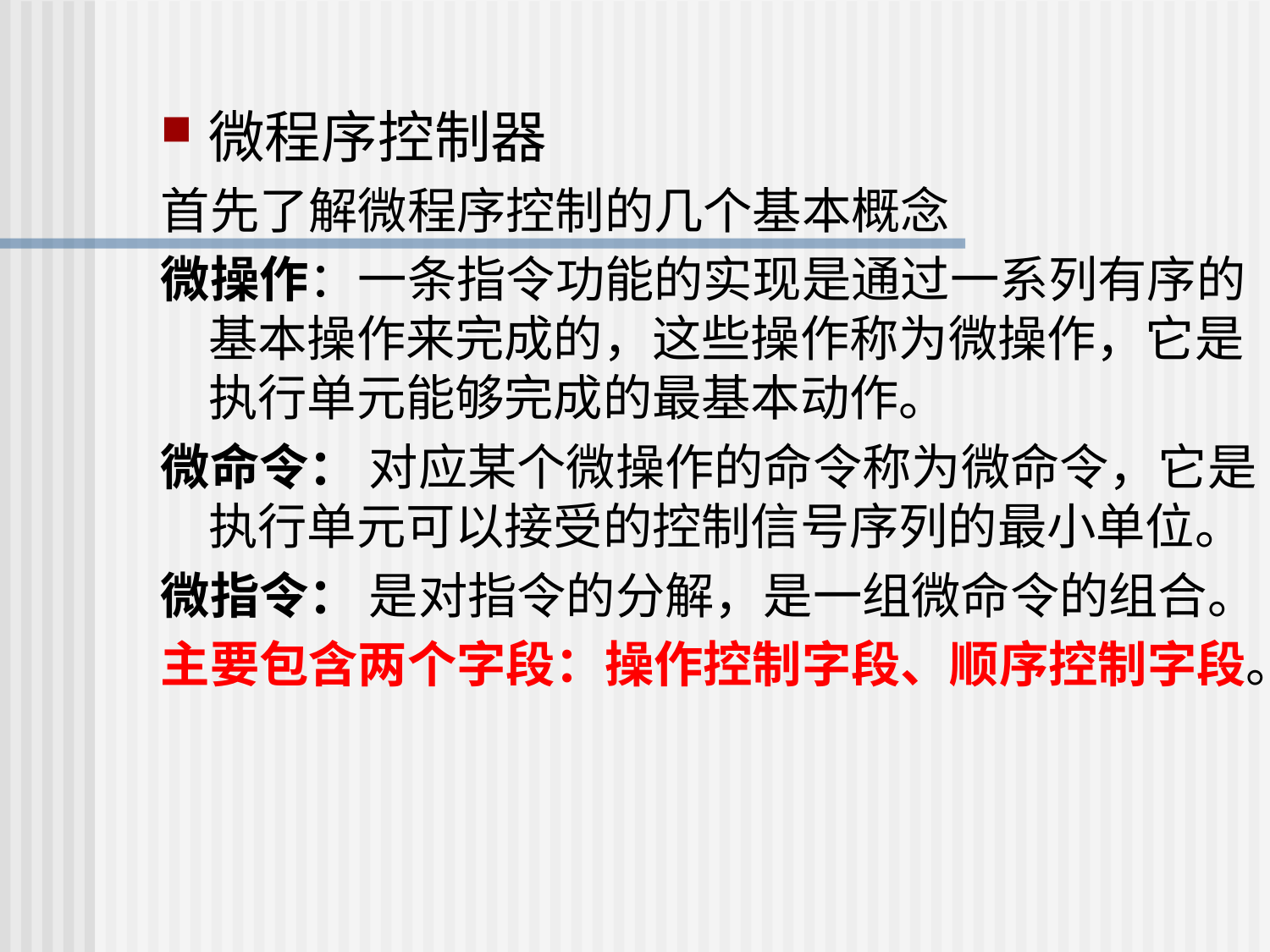

微程序控制器
首先了解微程序控制的几个基本概念
微操作：一条指令功能的实现是通过一系列有序的基本操作来完成的，这些操作称为微操作，它是执行单元能够完成的最基本动作。
微命令： 对应某个微操作的命令称为微命令，它是执行单元可以接受的控制信号序列的最小单位。
微指令： 是对指令的分解，是一组微命令的组合。
主要包含两个字段：操作控制字段、顺序控制字段。